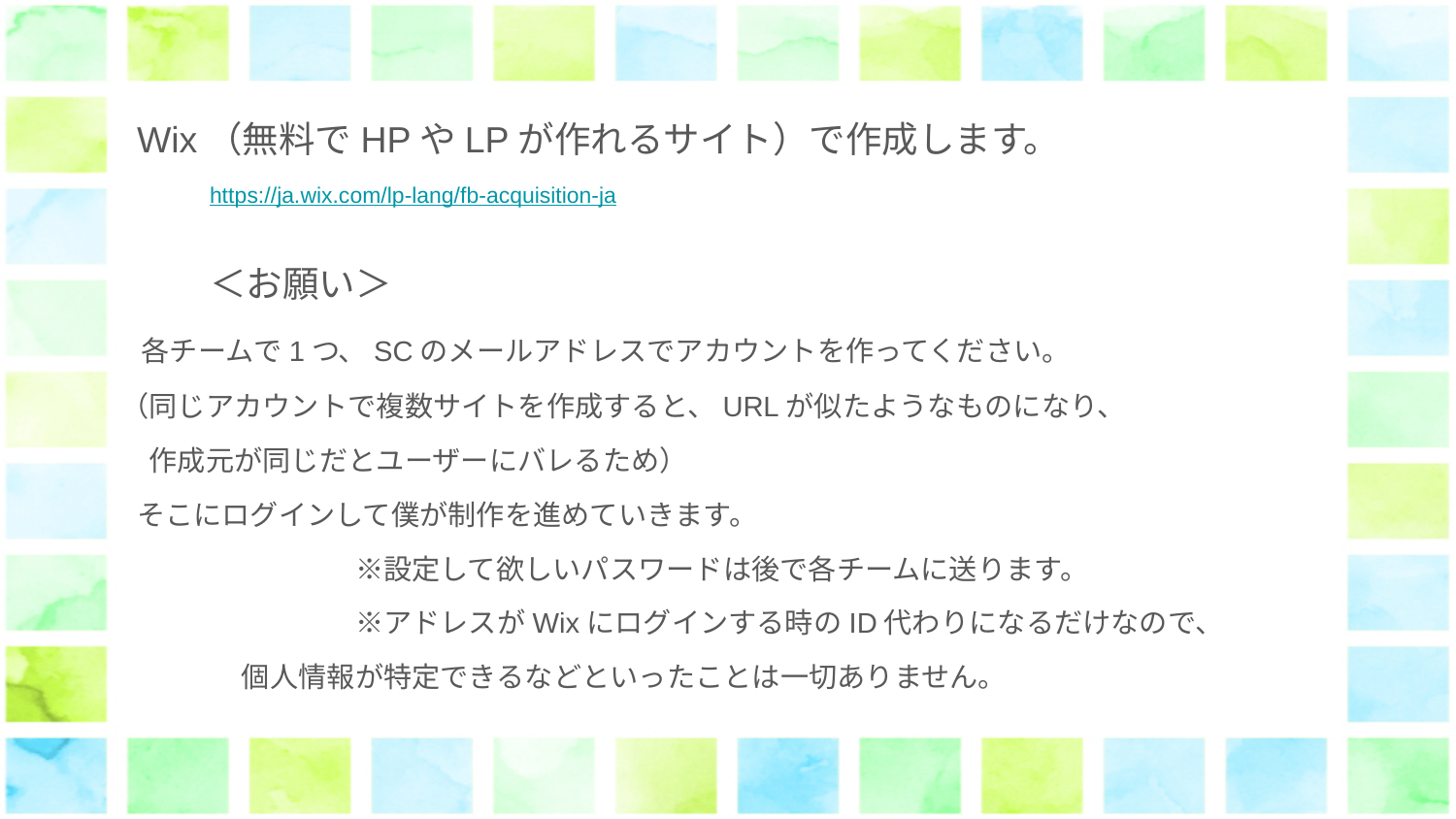

Wix（無料でHPやLPが作れるサイト）で作成します。
　	https://ja.wix.com/lp-lang/fb-acquisition-ja

 	＜お願い＞
　    各チームで1つ、SCのメールアドレスでアカウントを作ってください。
　　（同じアカウントで複数サイトを作成すると、URLが似たようなものになり、
　　　作成元が同じだとユーザーにバレるため）
　　  そこにログインして僕が制作を進めていきます。
　　		※設定して欲しいパスワードは後で各チームに送ります。
　　		※アドレスがWixにログインする時のID代わりになるだけなので、
　　　	    個人情報が特定できるなどといったことは一切ありません。